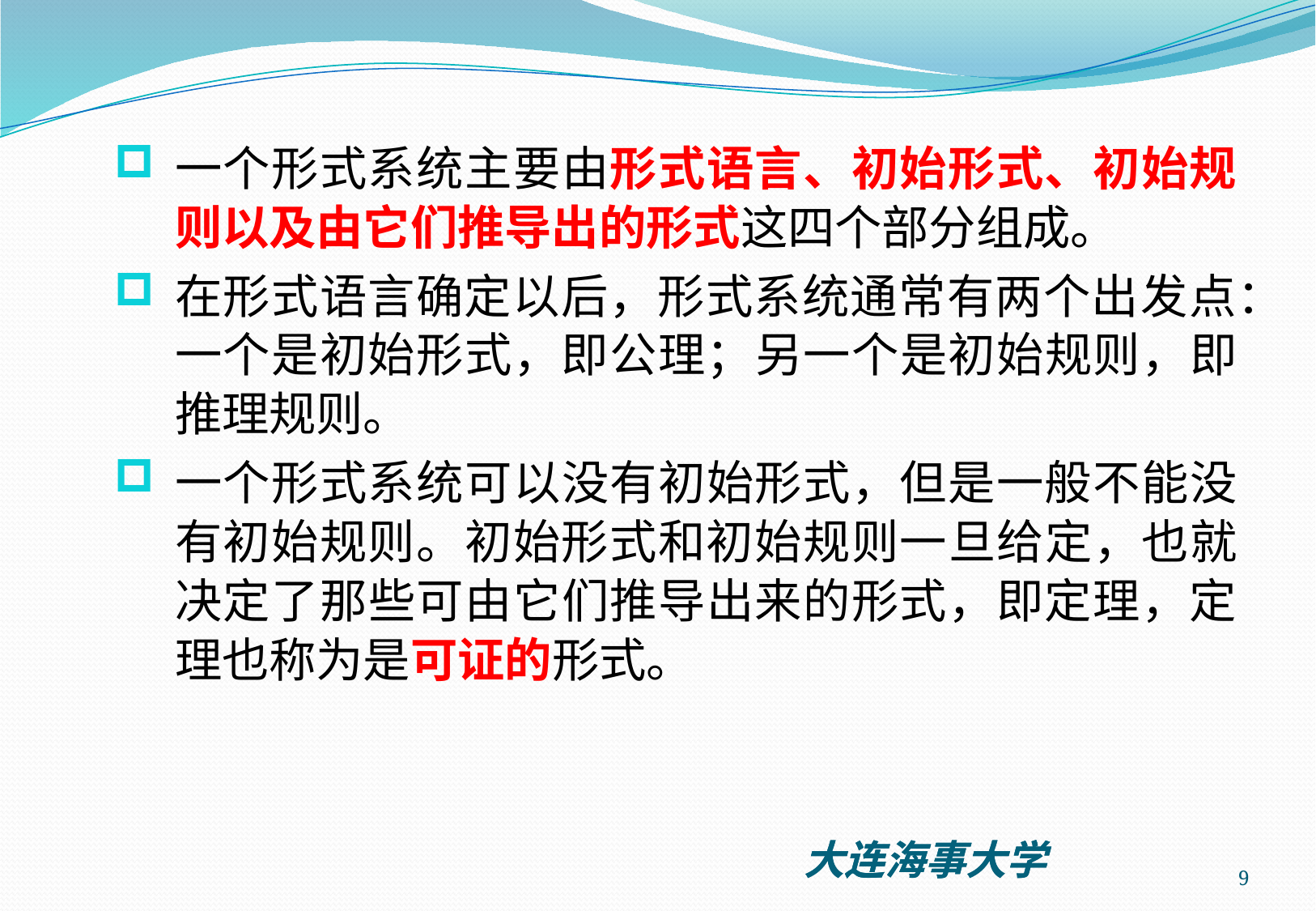

一个形式系统主要由形式语言、初始形式、初始规则以及由它们推导出的形式这四个部分组成。
在形式语言确定以后，形式系统通常有两个出发点：一个是初始形式，即公理；另一个是初始规则，即推理规则。
一个形式系统可以没有初始形式，但是一般不能没有初始规则。初始形式和初始规则一旦给定，也就决定了那些可由它们推导出来的形式，即定理，定理也称为是可证的形式。
9